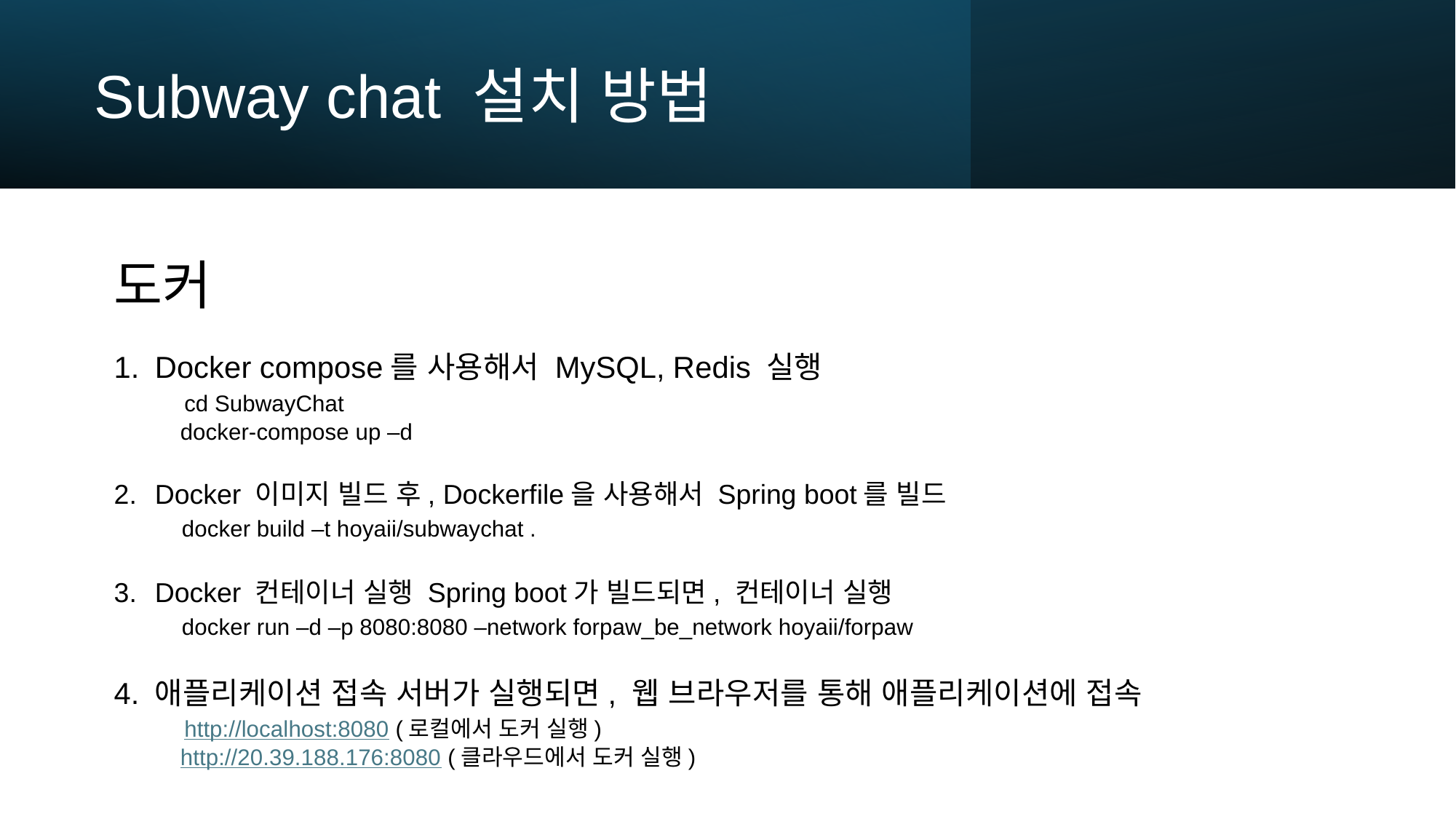

Subway chat 설치 방법
도커

Docker compose를 사용해서 MySQL, Redis 실행
   cd SubwayChat
    docker-compose up –d

Docker 이미지 빌드 후, Dockerfile을 사용해서 Spring boot를 빌드
   docker build –t hoyaii/subwaychat .

Docker 컨테이너 실행 Spring boot가 빌드되면, 컨테이너 실행
   docker run –d –p 8080:8080 –network forpaw_be_network hoyaii/forpaw

애플리케이션 접속 서버가 실행되면, 웹 브라우저를 통해 애플리케이션에 접속
   http://localhost:8080 (로컬에서 도커 실행)
    http://20.39.188.176:8080 (클라우드에서 도커 실행)